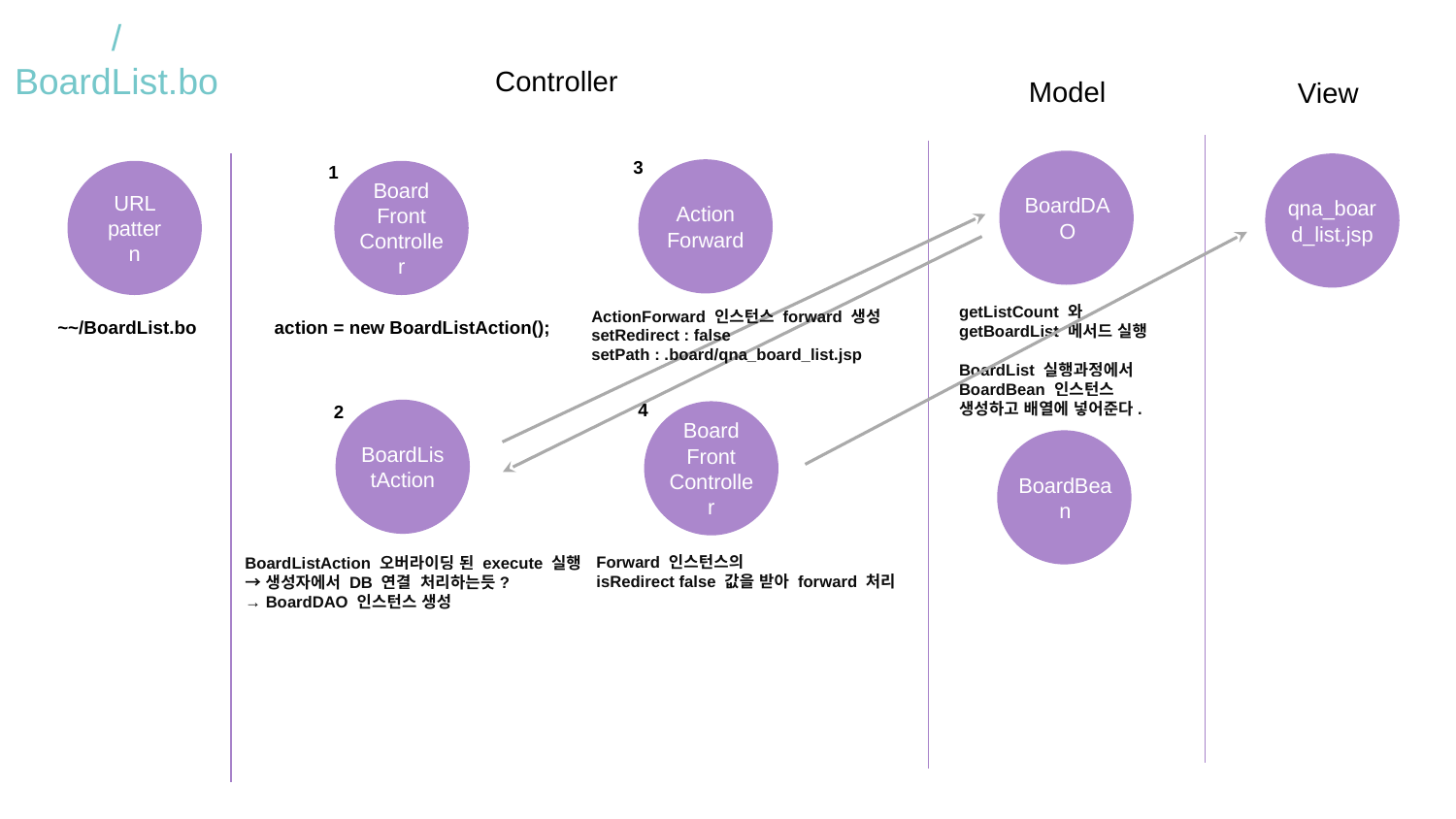

/BoardList.bo
Controller
Model
View
3
1

BoardDAO

qna_board_list.jsp

Action
Forward

Board
Front
Controller
URL pattern
getListCount 와
getBoardList 메서드 실행

BoardList 실행과정에서 BoardBean 인스턴스 생성하고 배열에 넣어준다.
ActionForward 인스턴스 forward 생성
setRedirect : false
setPath : .board/qna_board_list.jsp
~~/BoardList.bo
action = new BoardListAction();
4

Board
Front
Controller
Forward 인스턴스의
isRedirect false 값을 받아 forward 처리
2

BoardListAction
BoardListAction 오버라이딩 된 execute 실행
→ 생성자에서 DB 연결  처리하는듯?
→ BoardDAO 인스턴스 생성

BoardBean